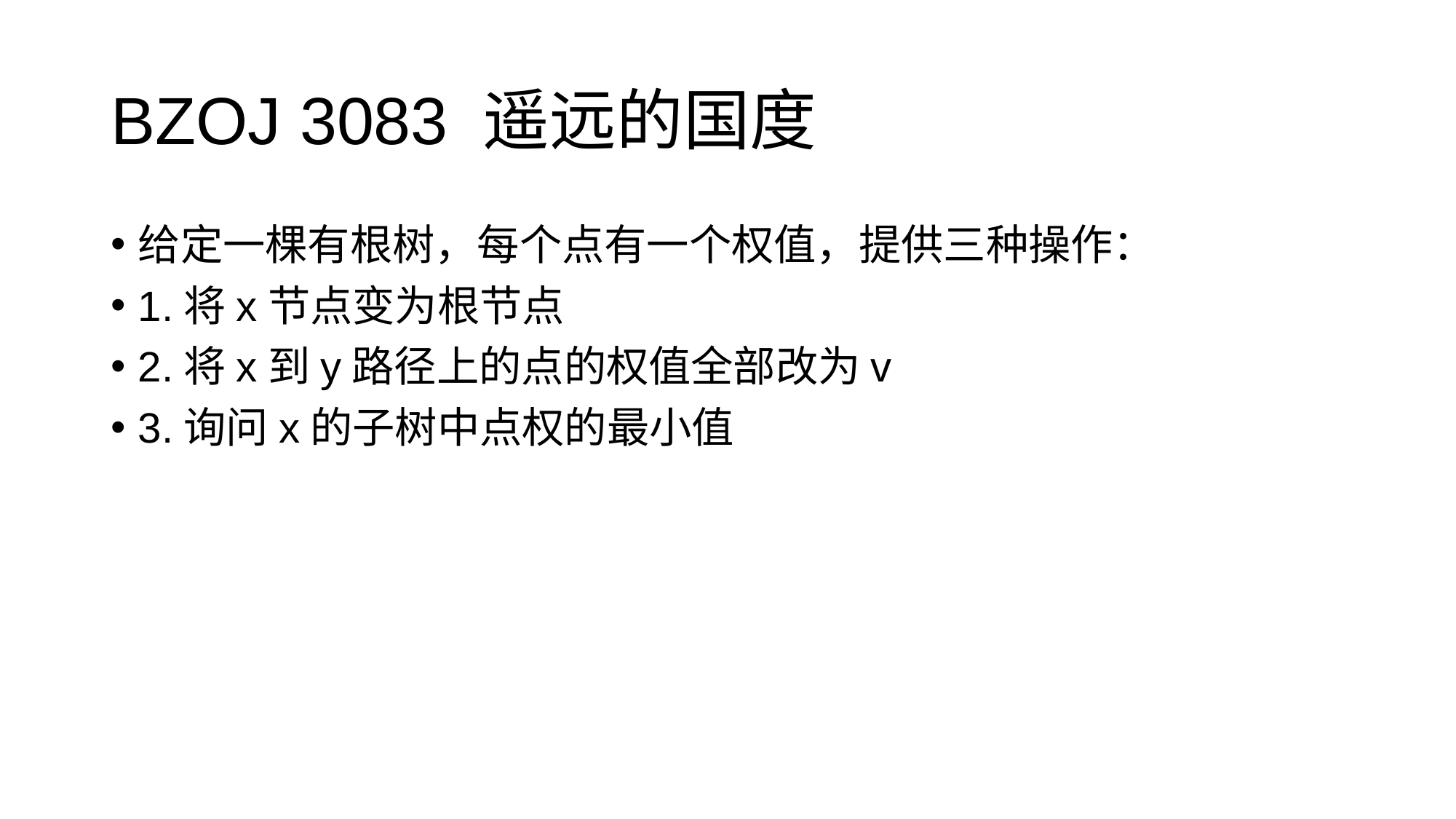

# BZOJ 3083 遥远的国度
给定一棵有根树，每个点有一个权值，提供三种操作：
1.将x节点变为根节点
2.将x到y路径上的点的权值全部改为v
3.询问x的子树中点权的最小值